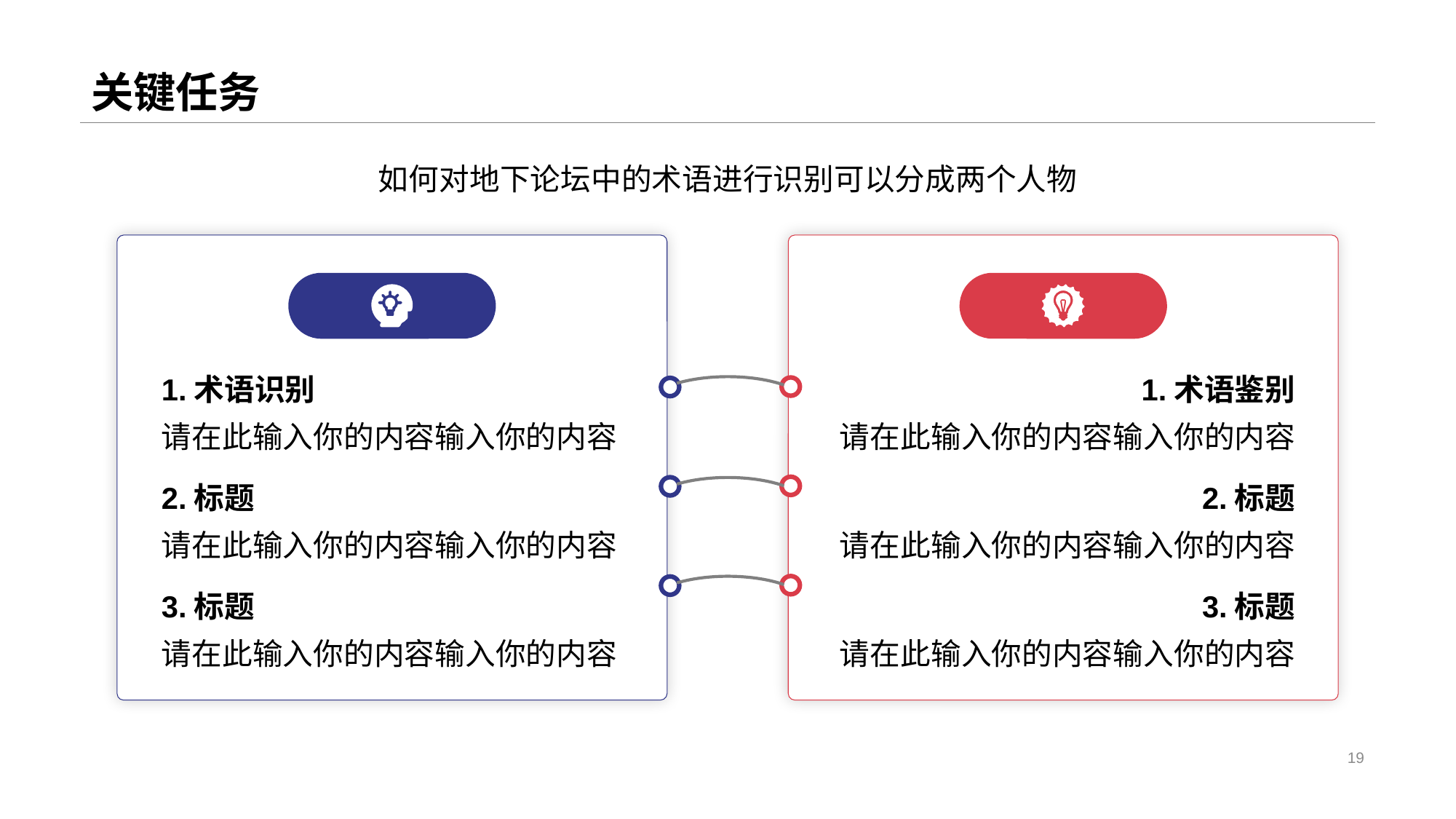

# 关键任务
如何对地下论坛中的术语进行识别可以分成两个人物

1.术语鉴别
请在此输入你的内容输入你的内容
1.术语识别
请在此输入你的内容输入你的内容

2.标题
请在此输入你的内容输入你的内容
2.标题
请在此输入你的内容输入你的内容

3.标题
请在此输入你的内容输入你的内容
3.标题
请在此输入你的内容输入你的内容

19